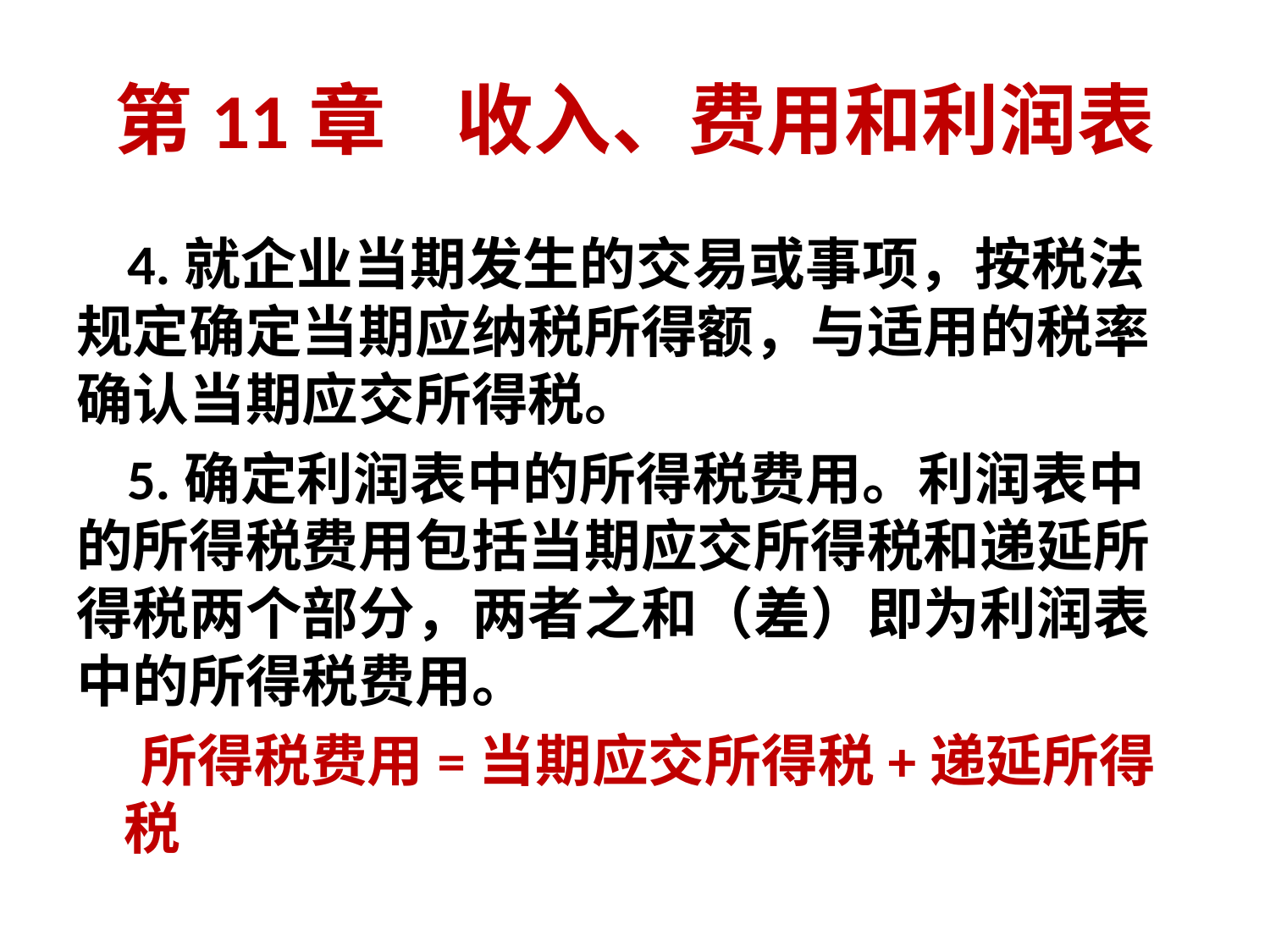

# 第11章    收入、费用和利润表
    4.就企业当期发生的交易或事项，按税法规定确定当期应纳税所得额，与适用的税率确认当期应交所得税。
    5.确定利润表中的所得税费用。利润表中的所得税费用包括当期应交所得税和递延所得税两个部分，两者之和（差）即为利润表中的所得税费用。
    所得税费用=当期应交所得税+递延所得税